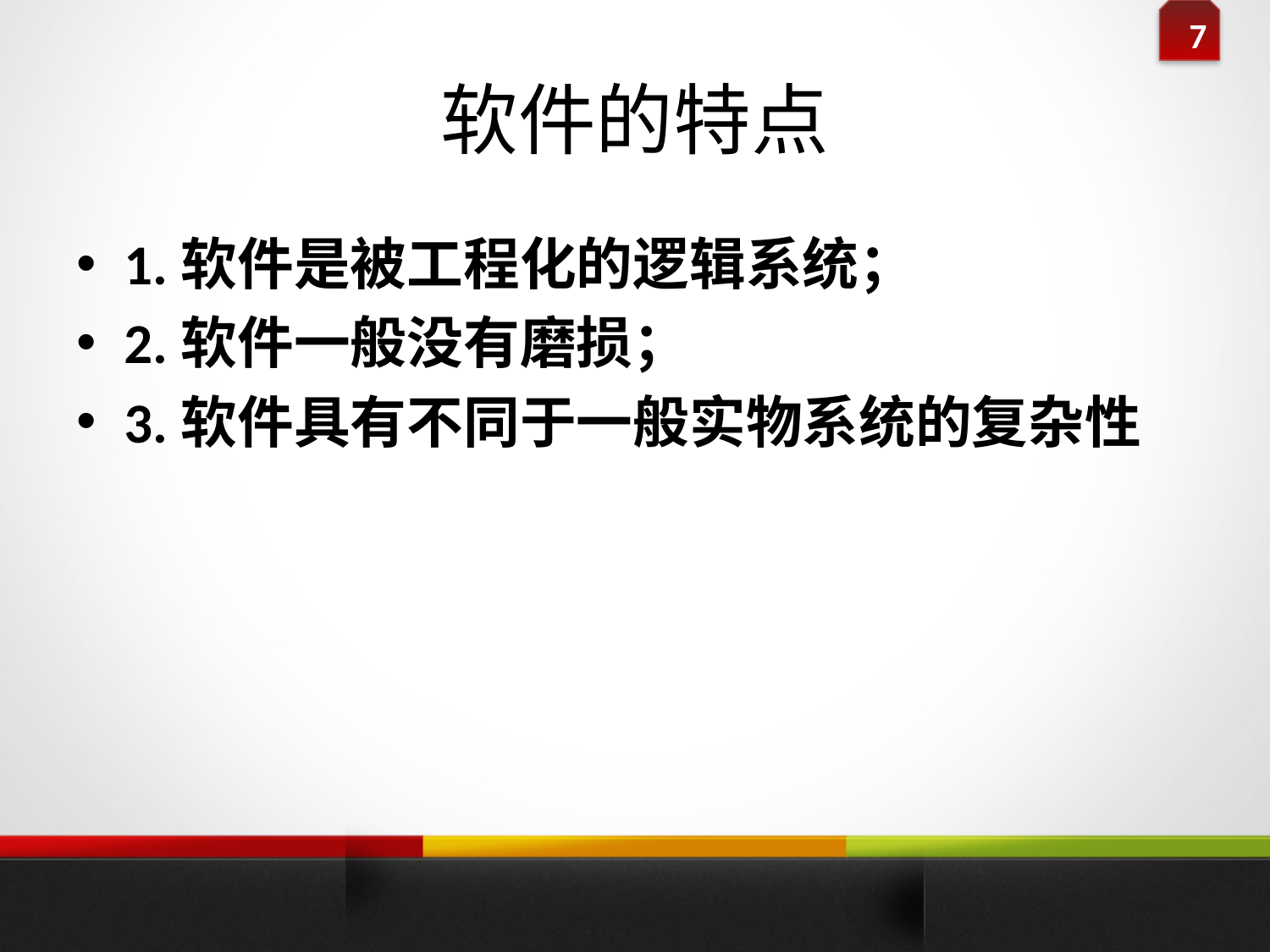

# 软件的特点
1.软件是被工程化的逻辑系统；
2.软件一般没有磨损；
3.软件具有不同于一般实物系统的复杂性

7